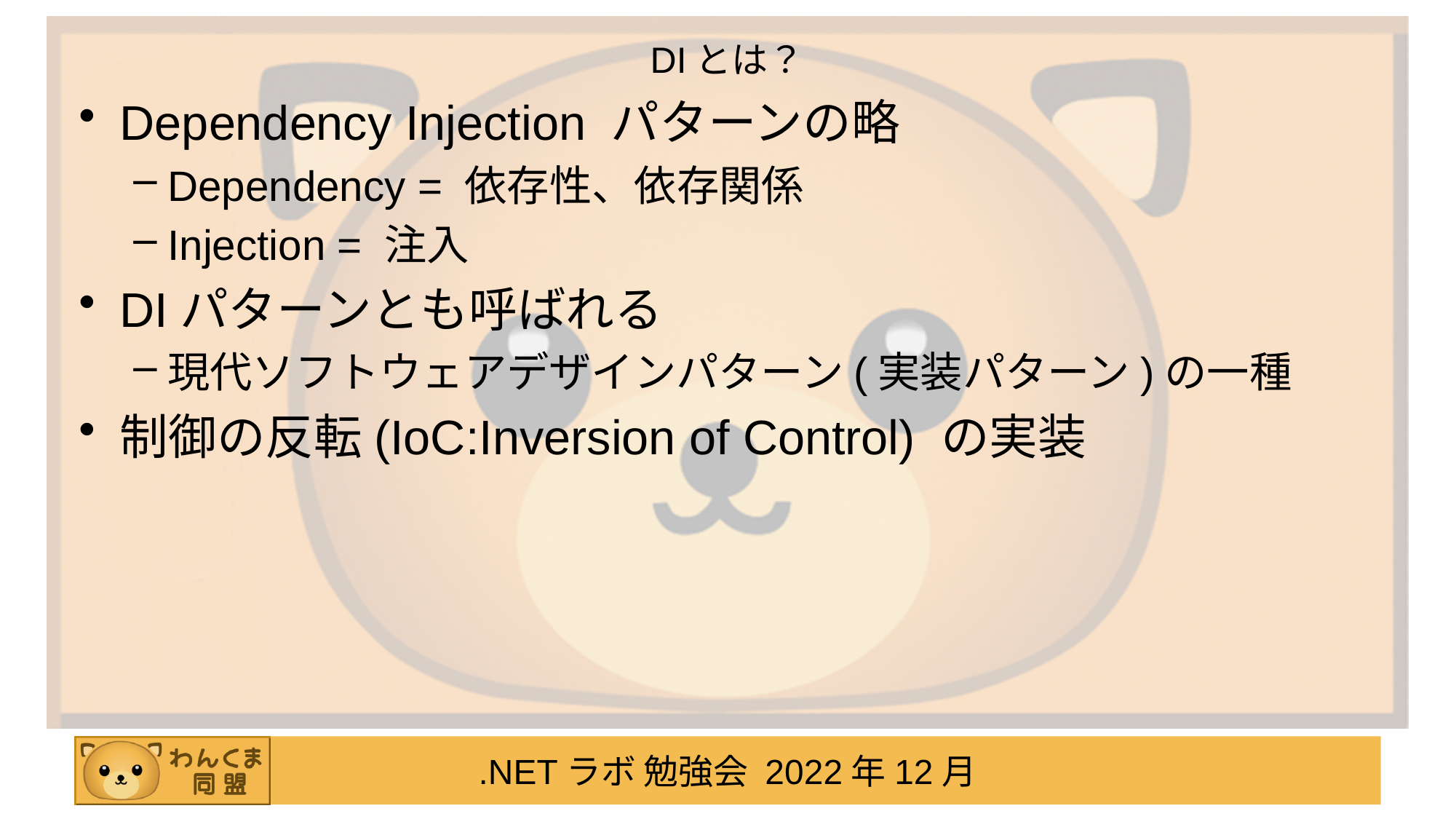

# DIとは？
Dependency Injection パターンの略
Dependency = 依存性、依存関係
Injection = 注入
DIパターンとも呼ばれる
現代ソフトウェアデザインパターン(実装パターン)の一種
制御の反転(IoC:Inversion of Control) の実装